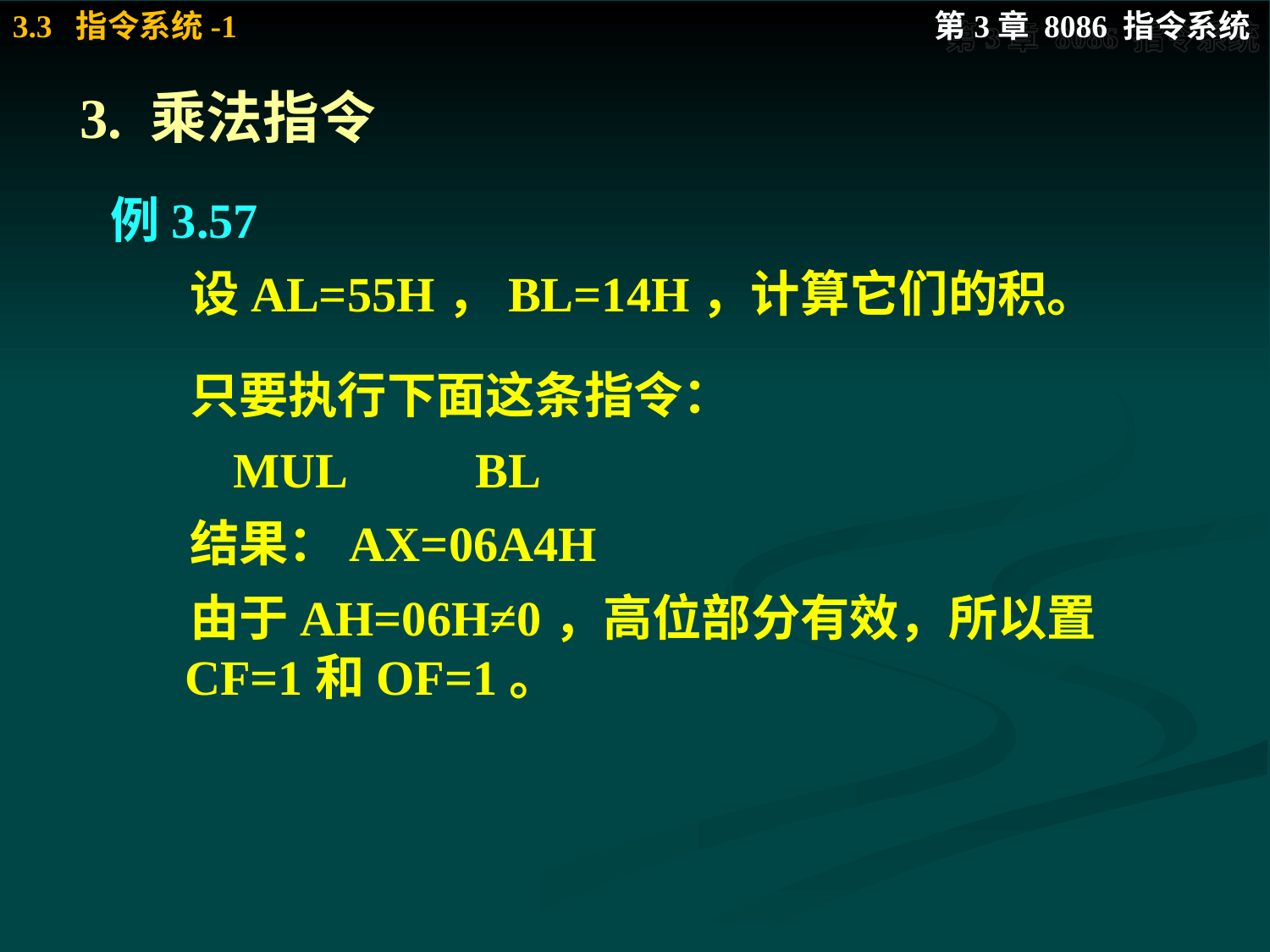

# 3. 乘法指令
例3.57
      设AL=55H，BL=14H，计算它们的积。
      只要执行下面这条指令：
          MUL	   BL
      结果：AX=06A4H
      由于AH=06H≠0，高位部分有效，所以置CF=1和OF=1。